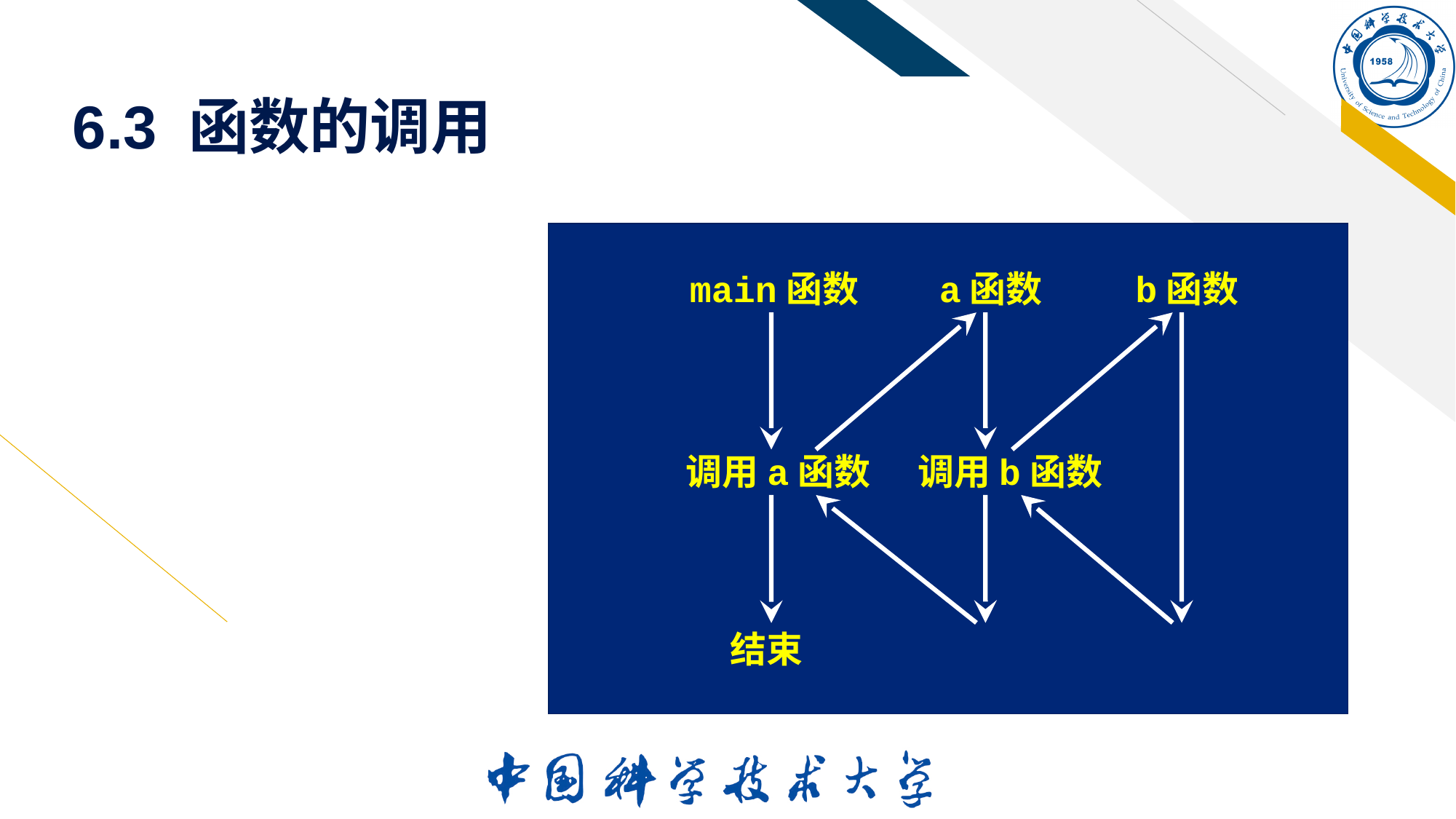

# 6.3 函数的调用
 5  函数的嵌套调用
调用一个函数的过程中
发生对另一函数的调用。

main函数
a函数
b函数

调用a函数
调用b函数

结束